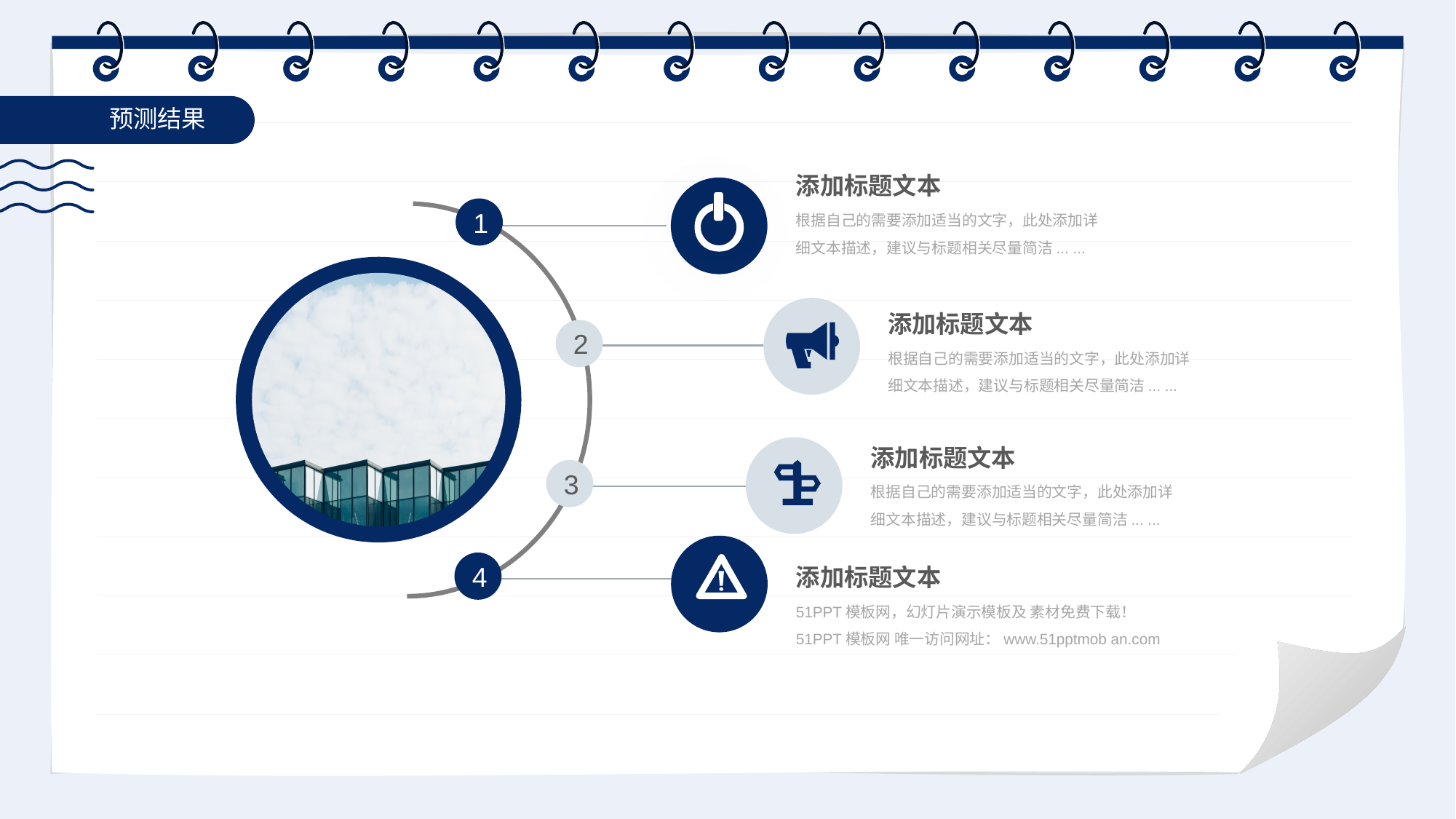

预测结果
添加标题文本
根据自己的需要添加适当的文字，此处添加详细文本描述，建议与标题相关尽量简洁... ...

1

添加标题文本
根据自己的需要添加适当的文字，此处添加详细文本描述，建议与标题相关尽量简洁... ...
2

添加标题文本
根据自己的需要添加适当的文字，此处添加详细文本描述，建议与标题相关尽量简洁... ...

3

4

添加标题文本
51PPT模板网，幻灯片演示模板及 素材免费下载！
51PPT模板网 唯一访问网址：www.51pptmob an.com